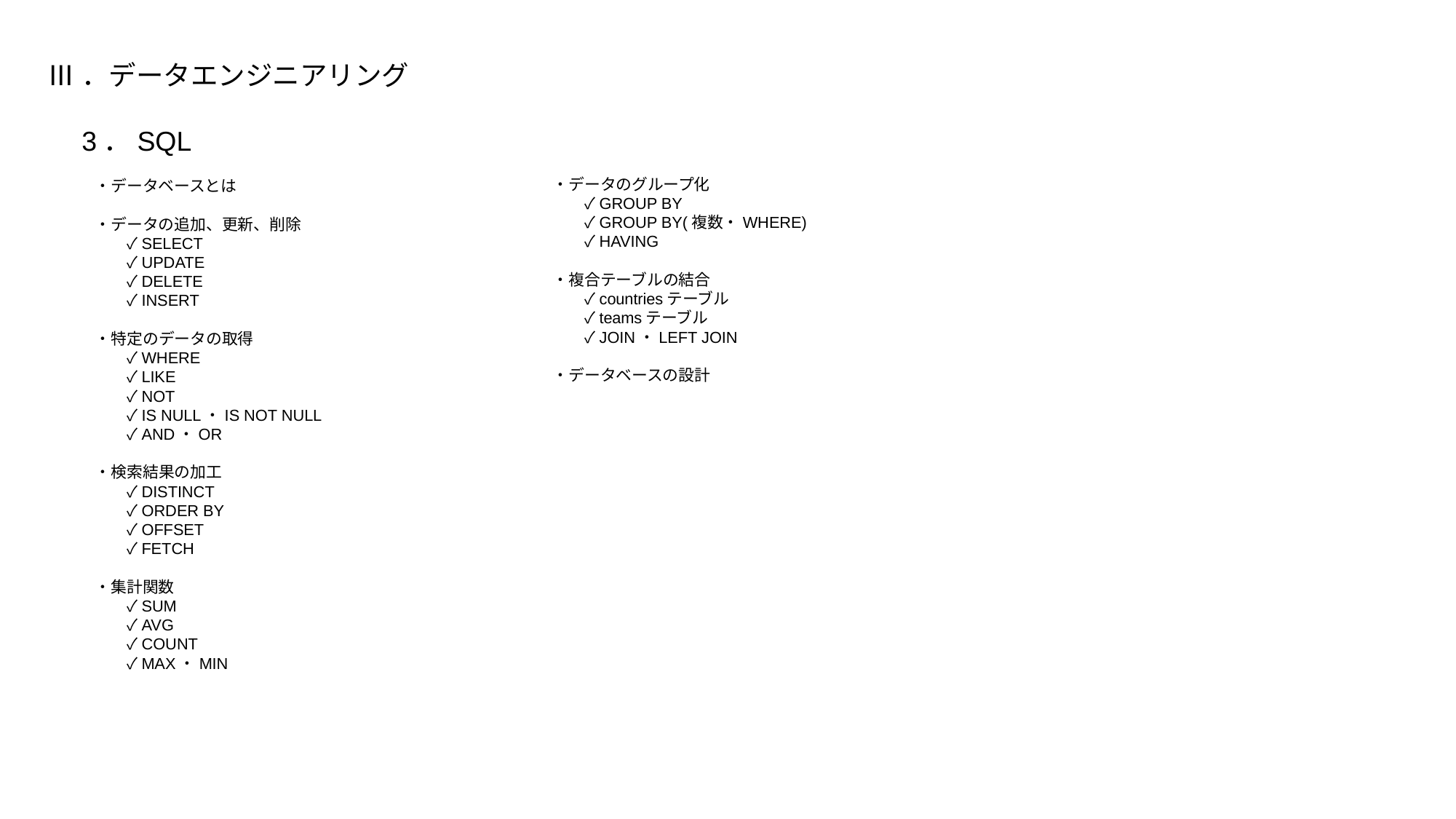

Ⅲ．データエンジニアリング

　3．SQL

　　　・データベースとは

　　　・データの追加、更新、削除
　　　　　✓SELECT
　　　　　✓UPDATE
　　　　　✓DELETE
　　　　　✓INSERT

　　　・特定のデータの取得
　　　　　✓WHERE
　　　　　✓LIKE
　　　　　✓NOT
　　　　　✓IS NULL・IS NOT NULL
　　　　　✓AND・OR

　　　・検索結果の加工
　　　　　✓DISTINCT
　　　　　✓ORDER BY
　　　　　✓OFFSET
　　　　　✓FETCH

　　　・集計関数
　　　　　✓SUM
　　　　　✓AVG
　　　　　✓COUNT
　　　　　✓MAX・MIN
　　　・データのグループ化
　　　　　✓GROUP BY
　　　　　✓GROUP BY(複数・WHERE)
　　　　　✓HAVING

　　　・複合テーブルの結合
　　　　　✓countriesテーブル
　　　　　✓teamsテーブル
　　　　　✓JOIN・LEFT JOIN

　　　・データベースの設計